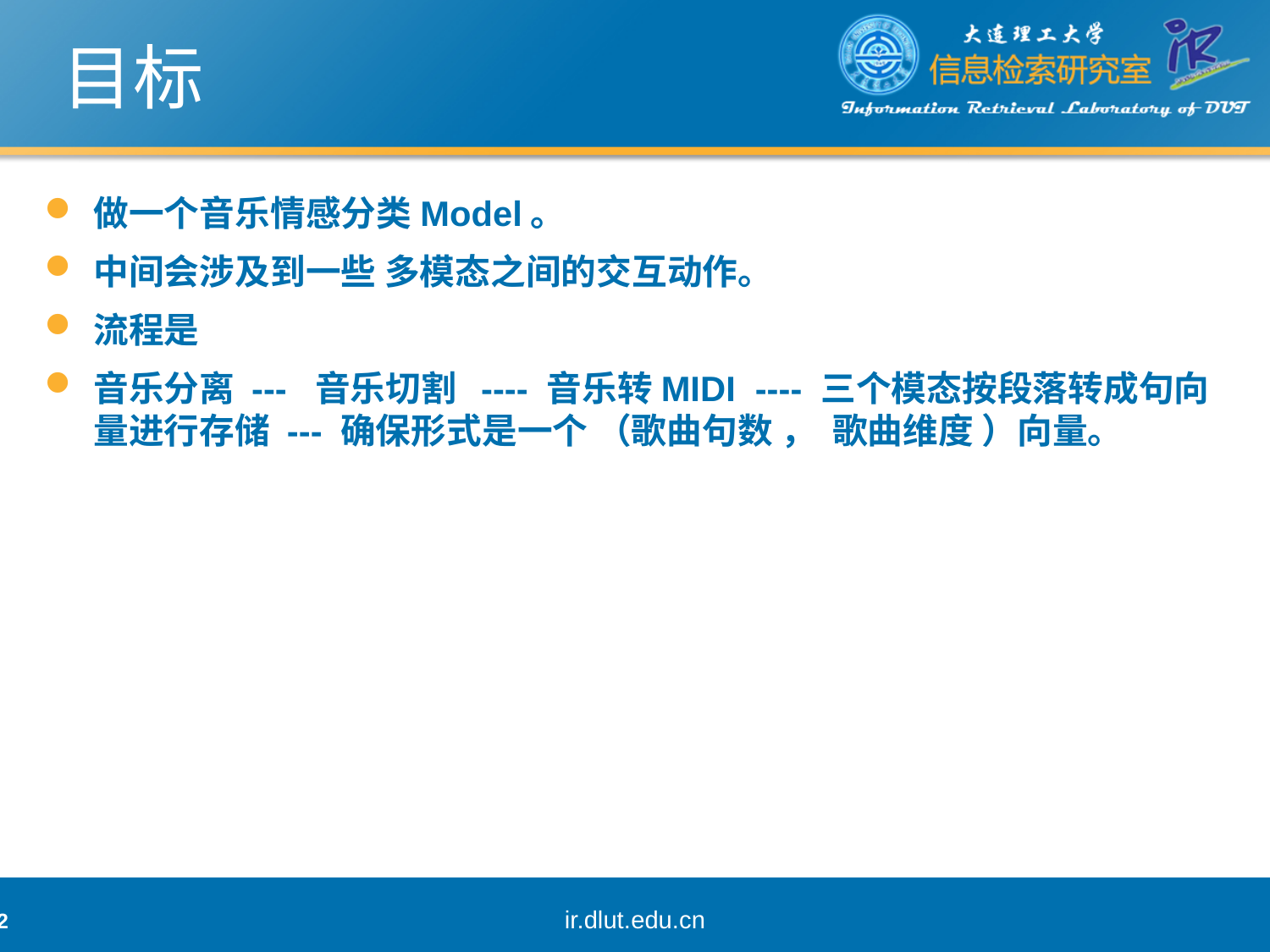

# 目标
做一个音乐情感分类Model。
中间会涉及到一些 多模态之间的交互动作。
流程是
音乐分离 ---  音乐切割  ---- 音乐转MIDI  ---- 三个模态按段落转成句向量进行存储 --- 确保形式是一个 （歌曲句数 ，  歌曲维度 ）向量。